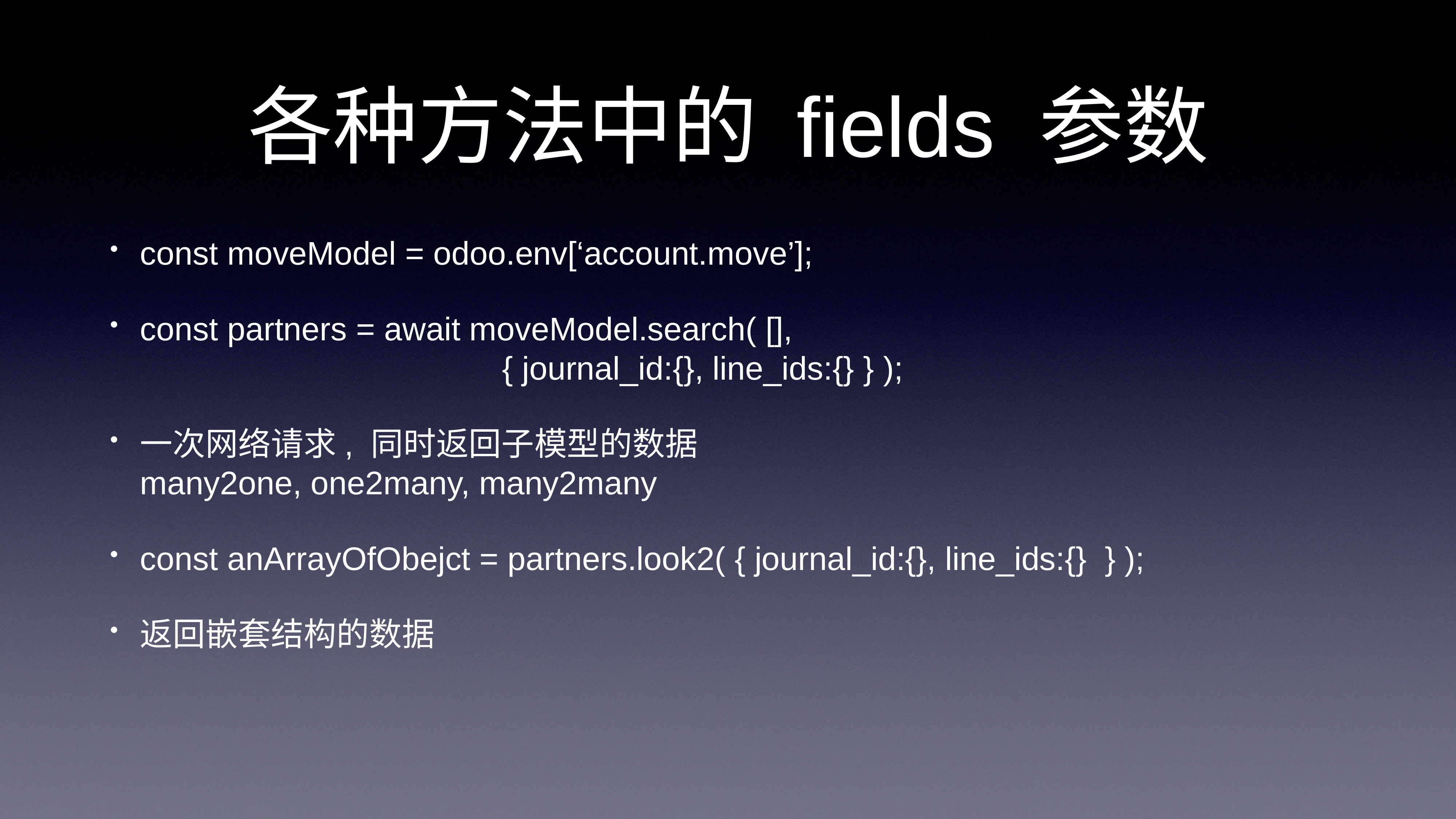

# 各种方法中的 fields 参数
const moveModel = odoo.env[‘account.move’];
const partners = await moveModel.search( [],
                                        { journal_id:{}, line_ids:{} } );
一次网络请求, 同时返回子模型的数据
many2one, one2many, many2many
const anArrayOfObejct = partners.look2( { journal_id:{}, line_ids:{}  } );
返回嵌套结构的数据